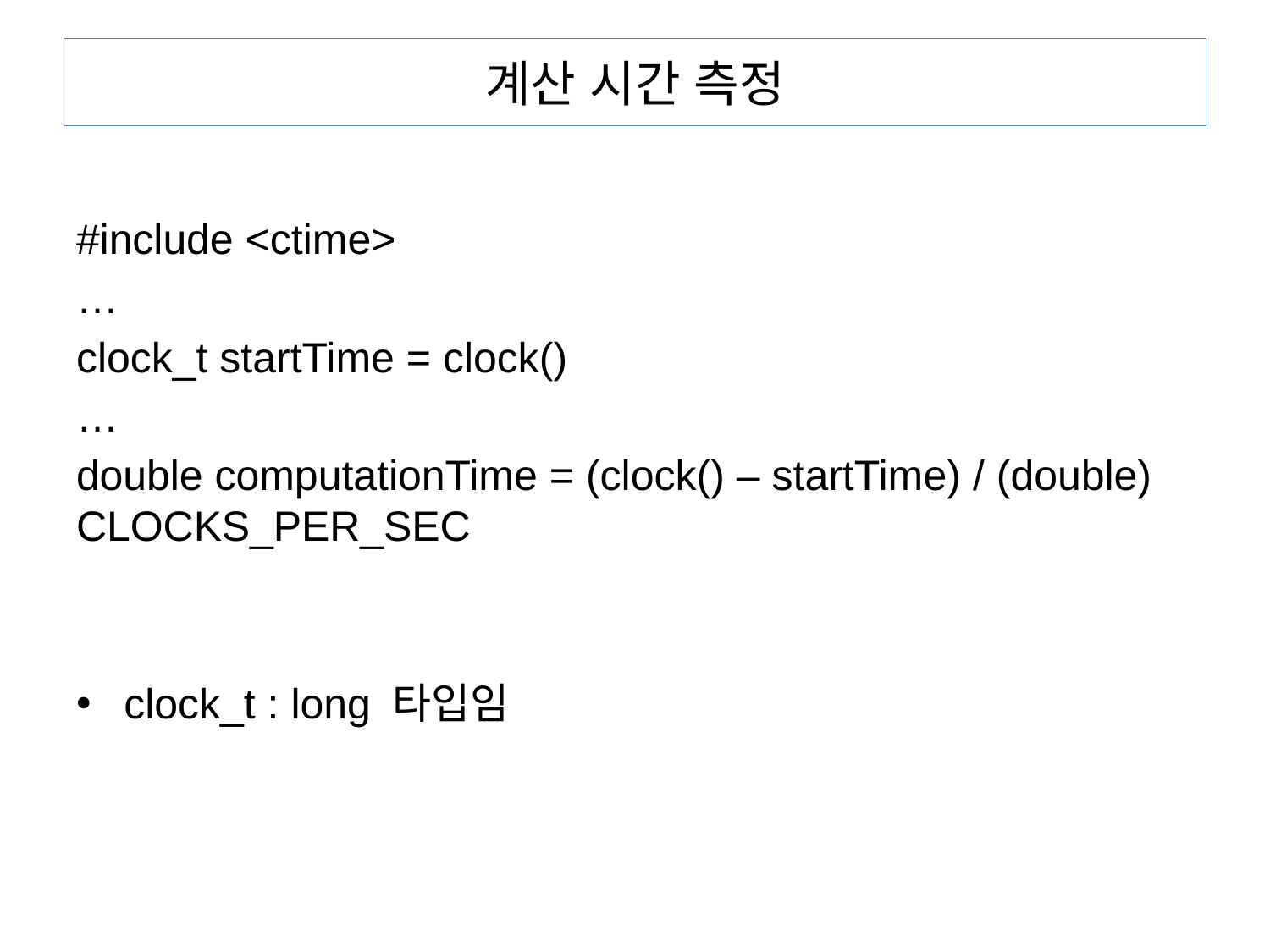

# 계산 시간 측정

#include <ctime>
…
clock_t startTime = clock()
…
double computationTime = (clock() – startTime) / (double) CLOCKS_PER_SEC

clock_t : long 타입임